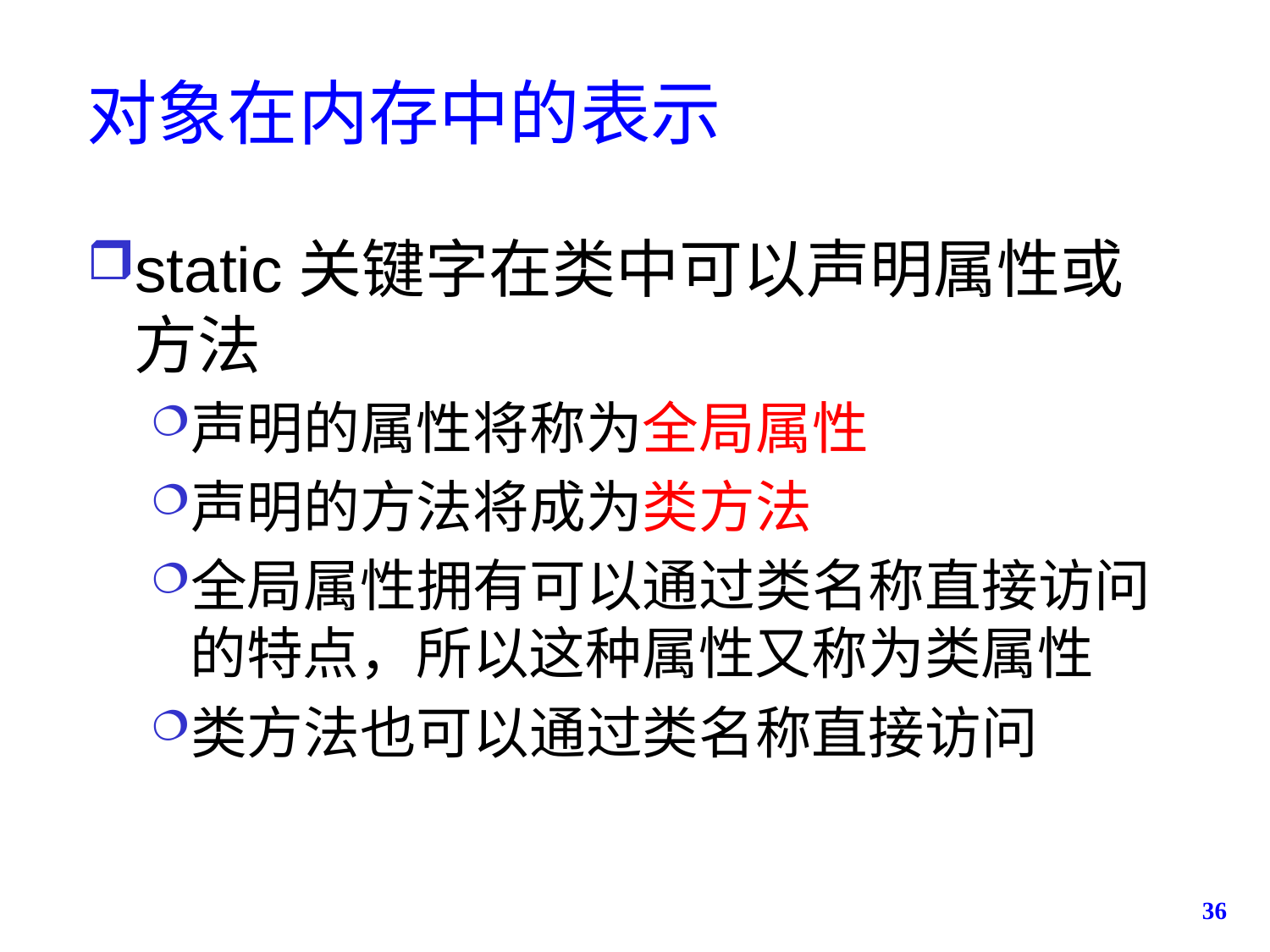

# 对象在内存中的表示
static关键字在类中可以声明属性或方法
声明的属性将称为全局属性
声明的方法将成为类方法
全局属性拥有可以通过类名称直接访问的特点，所以这种属性又称为类属性
类方法也可以通过类名称直接访问
36